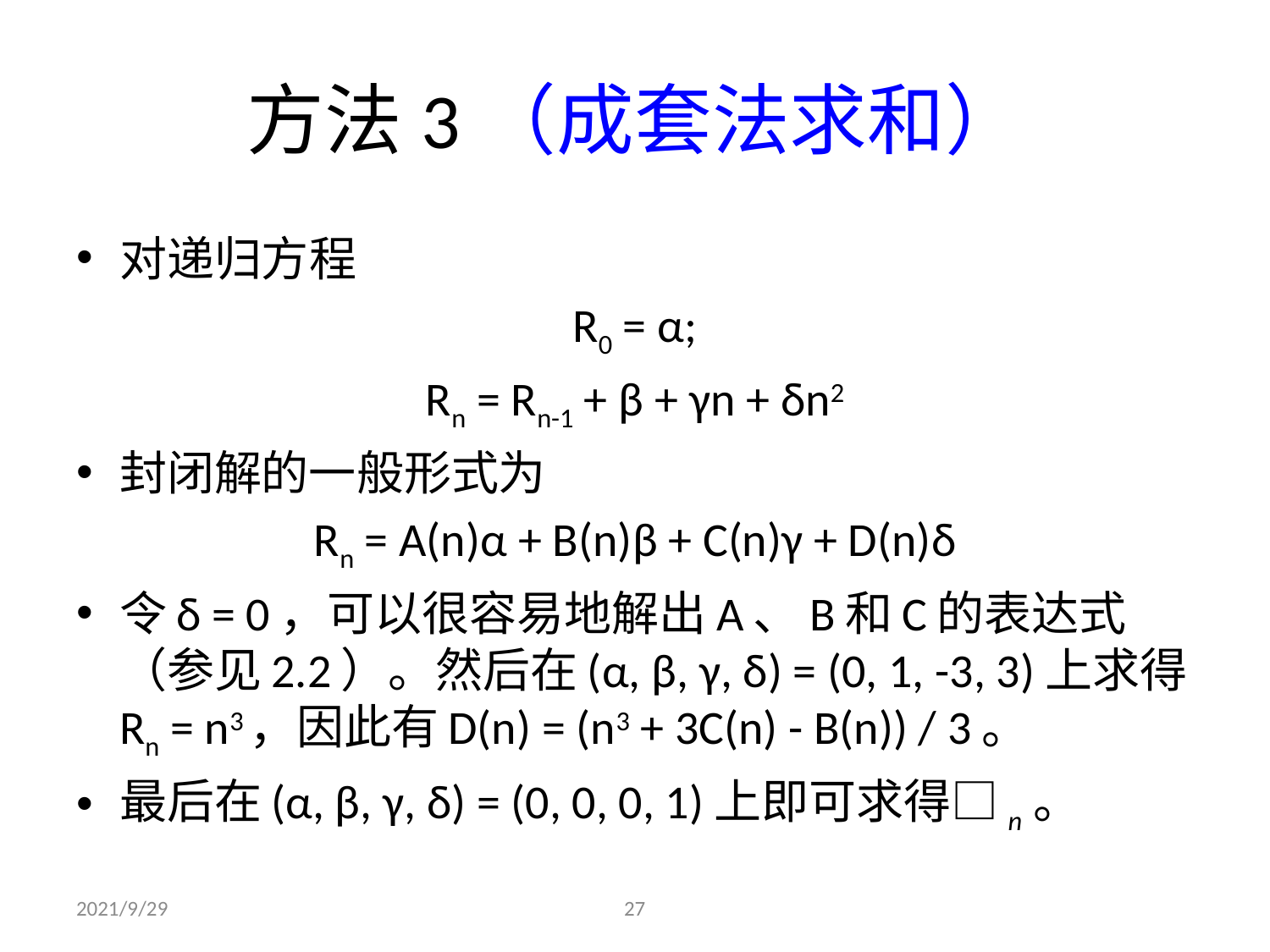

# 方法3（成套法求和）
对递归方程
R0 = α;
Rn = Rn-1 + β + γn + δn2
封闭解的一般形式为
Rn = A(n)α + B(n)β + C(n)γ + D(n)δ
令δ = 0，可以很容易地解出A、B和C的表达式（参见2.2）。然后在(α, β, γ, δ) = (0, 1, -3, 3)上求得Rn = n3，因此有D(n) = (n3 + 3C(n) - B(n)) / 3。
最后在(α, β, γ, δ) = (0, 0, 0, 1)上即可求得□n 。

2021/9/29
27